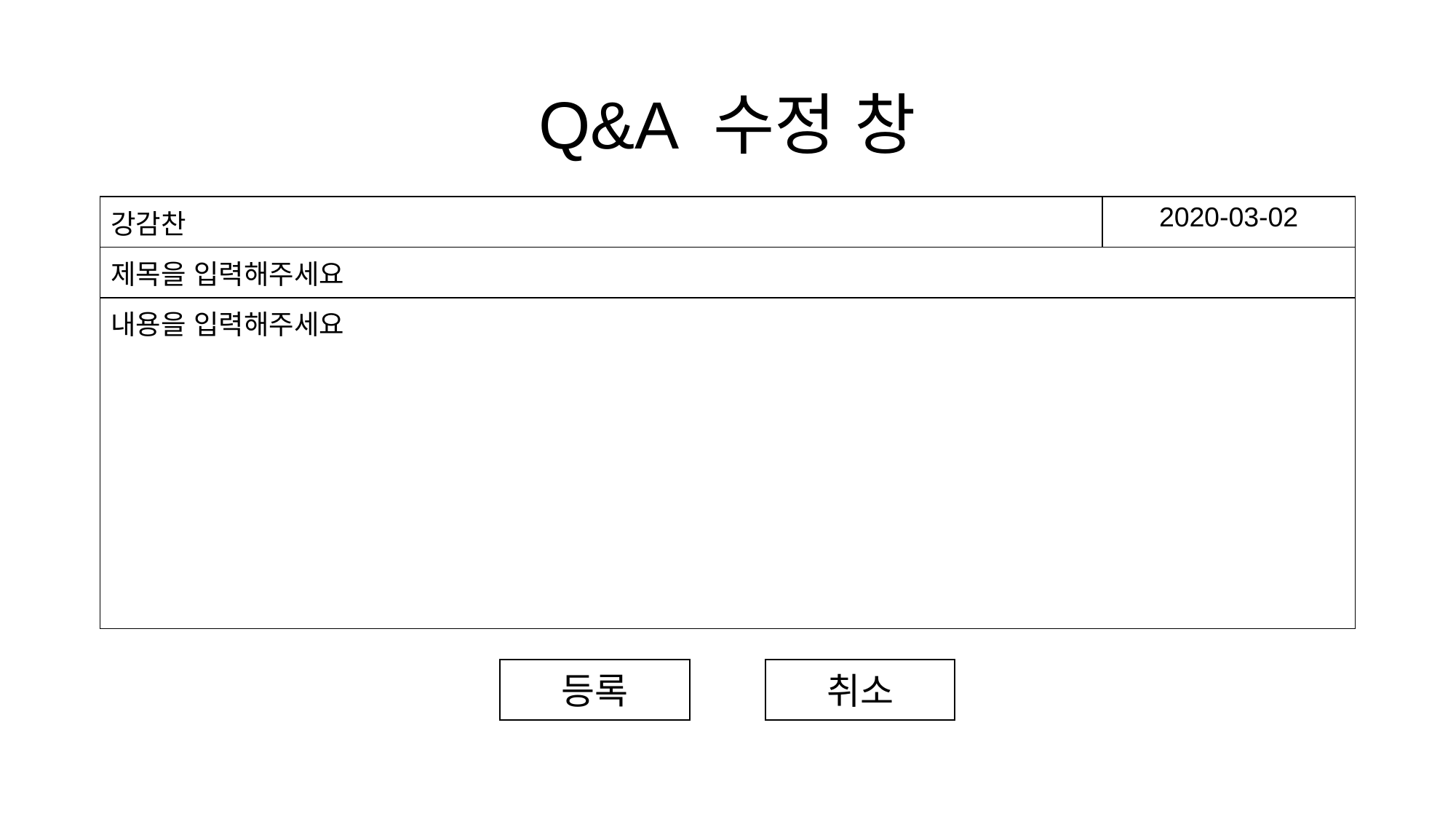

# Q&A 수정 창
| 강감찬 |  | 2020-03-02 |
| --- | --- | --- |
| 제목을 입력해주세요 |  |  |
| 내용을 입력해주세요 |  |  |
등록
취소